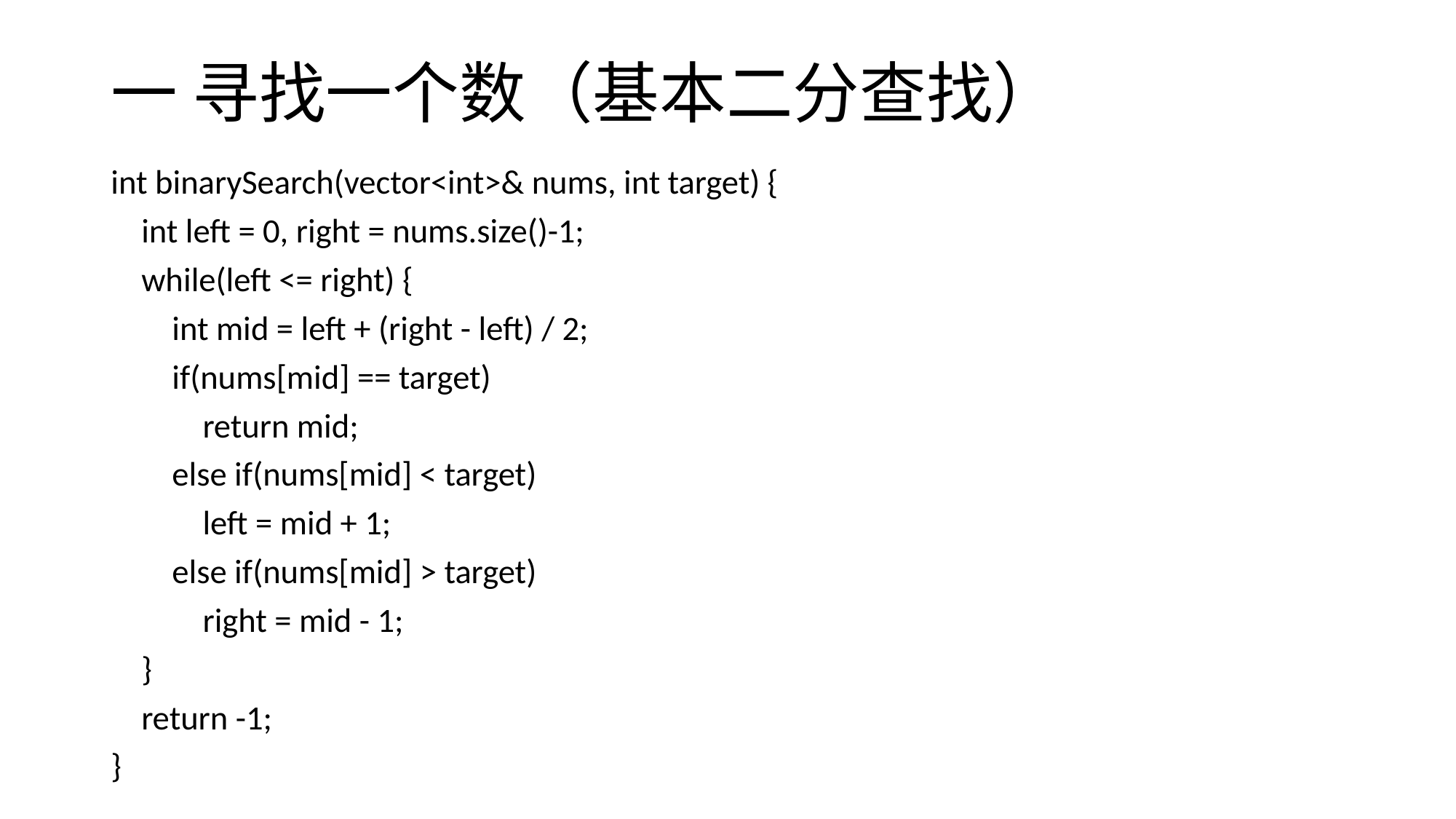

# 一 寻找一个数（基本二分查找）
int binarySearch(vector<int>& nums, int target) {
    int left = 0, right = nums.size()-1;
    while(left <= right) {
        int mid = left + (right - left) / 2;
        if(nums[mid] == target)
            return mid;
        else if(nums[mid] < target)
            left = mid + 1;
        else if(nums[mid] > target)
            right = mid - 1;
    }
    return -1;
}